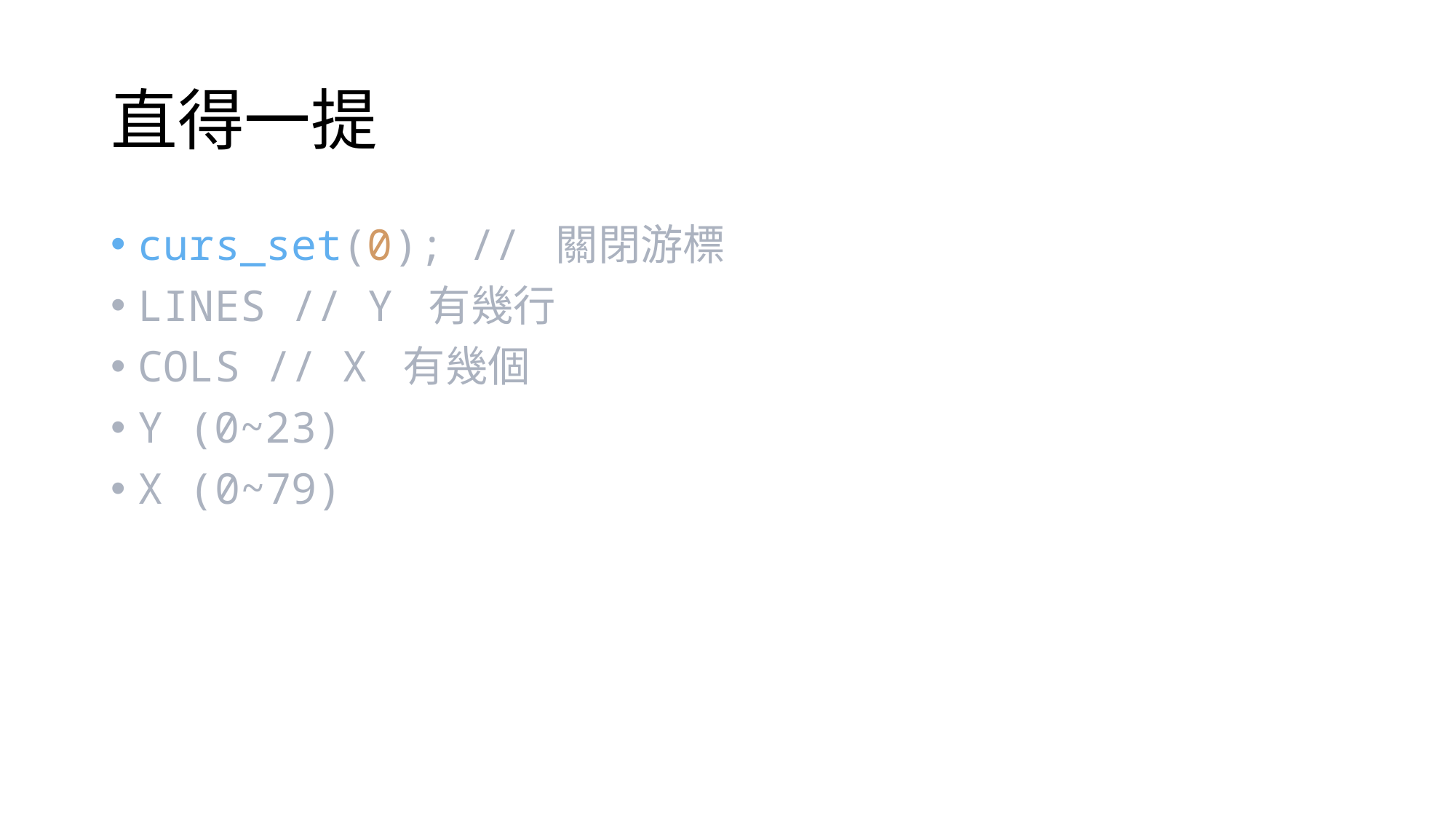

# 直得一提
curs_set(0); // 關閉游標
LINES // Y 有幾行
COLS // X 有幾個
Y (0~23)
X (0~79)